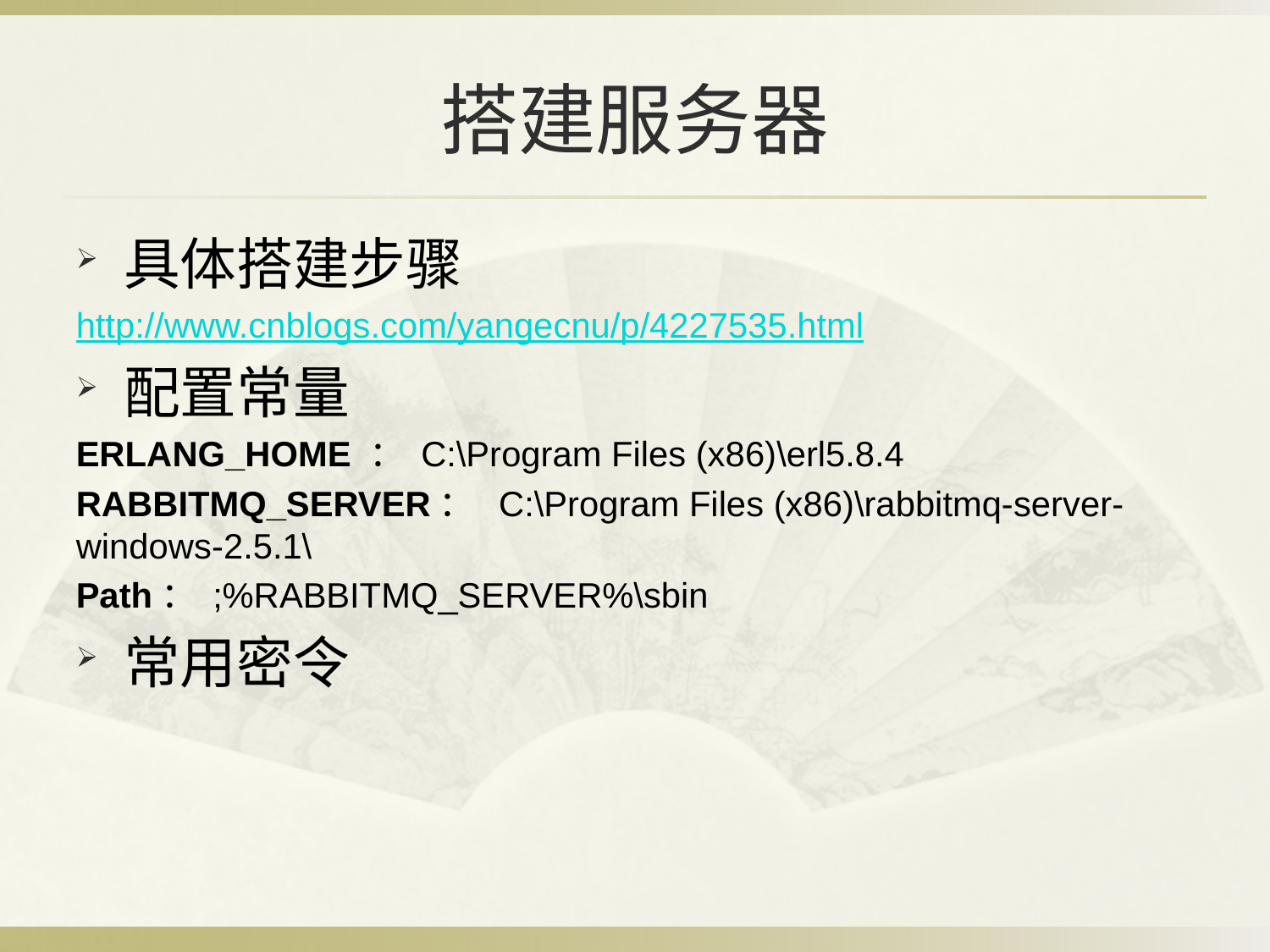

# 搭建服务器
具体搭建步骤
http://www.cnblogs.com/yangecnu/p/4227535.html
配置常量
ERLANG_HOME ： C:\Program Files (x86)\erl5.8.4
RABBITMQ_SERVER：  C:\Program Files (x86)\rabbitmq-server-windows-2.5.1\
Path： ;%RABBITMQ_SERVER%\sbin
常用密令